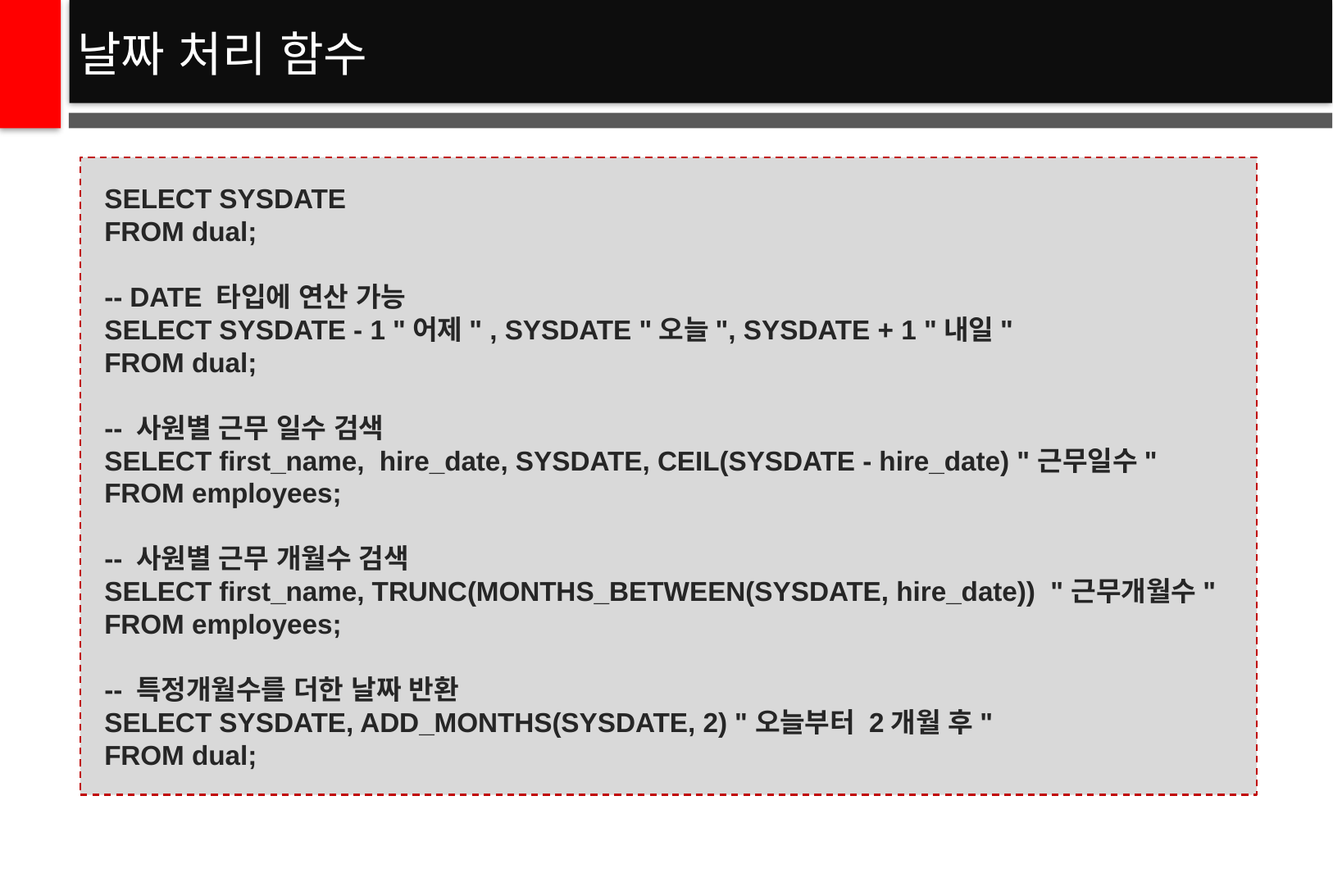

# 날짜 처리 함수
SELECT SYSDATE
FROM dual;

-- DATE 타입에 연산 가능
SELECT SYSDATE - 1 "어제" , SYSDATE "오늘", SYSDATE + 1 "내일"
FROM dual;

-- 사원별 근무 일수 검색
SELECT first_name,  hire_date, SYSDATE, CEIL(SYSDATE - hire_date) "근무일수"
FROM employees;

-- 사원별 근무 개월수 검색
SELECT first_name, TRUNC(MONTHS_BETWEEN(SYSDATE, hire_date))  "근무개월수"
FROM employees;

-- 특정개월수를 더한 날짜 반환
SELECT SYSDATE, ADD_MONTHS(SYSDATE, 2) "오늘부터 2개월 후"
FROM dual;